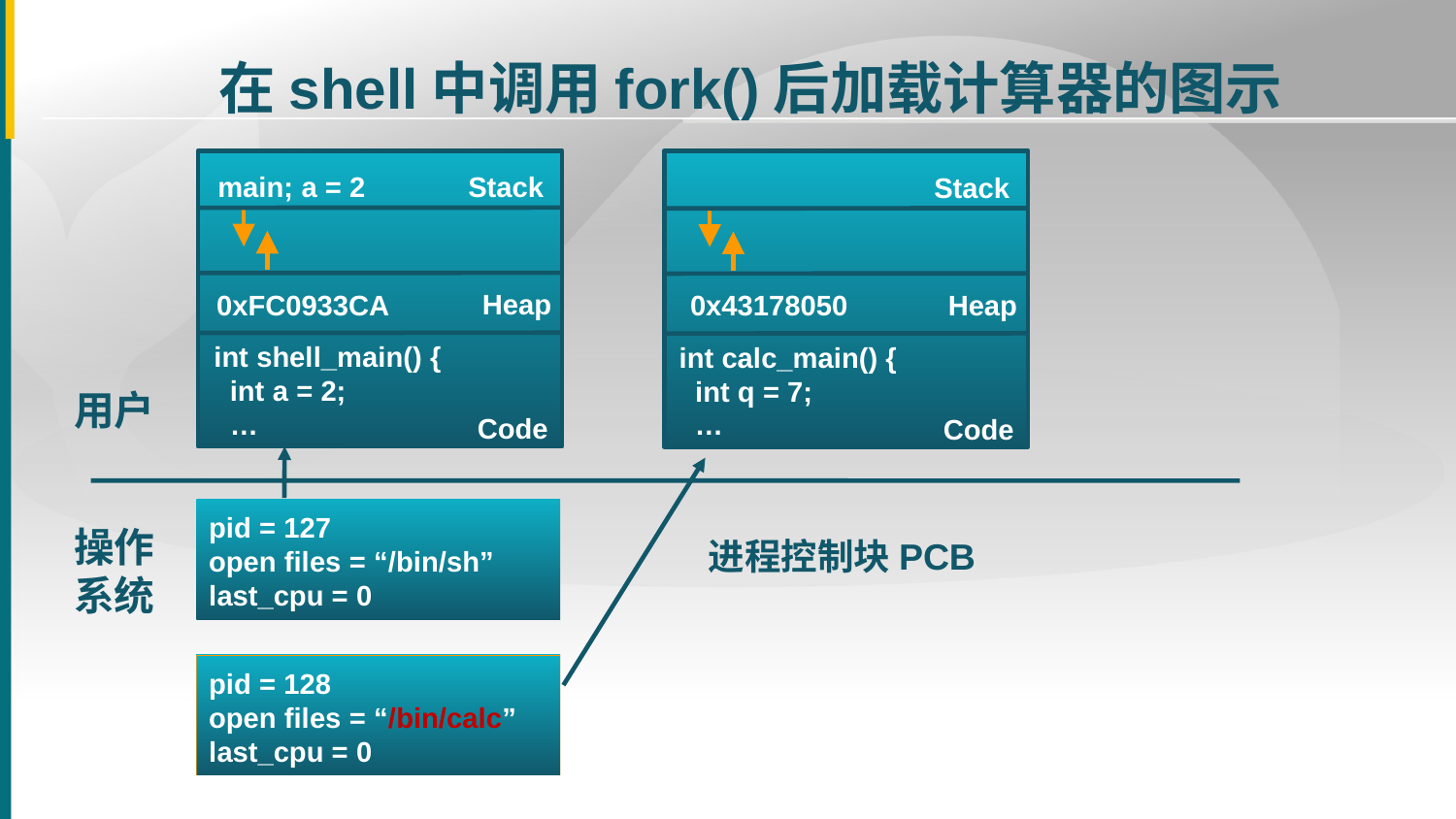

在shell中调用fork()后加载计算器的图示

main; a = 2
Stack

Heap
0xFC0933CA
int shell_main() {
  int a = 2;
  …
Code

main; a = 2
Stack

Heap
0xFC0933CA
int shell_main() {
  int a = 2;
  …
Code

Stack

Heap
0x43178050
int calc_main() {
  int q = 7;
  …
Code
用户

pid = 127
open files = “/bin/sh”
last_cpu = 0
操作
系统
进程控制块PCB

pid = 128
open files = “/bin/sh”
last_cpu = 0

pid = 128
open files = “/bin/calc”
last_cpu = 0